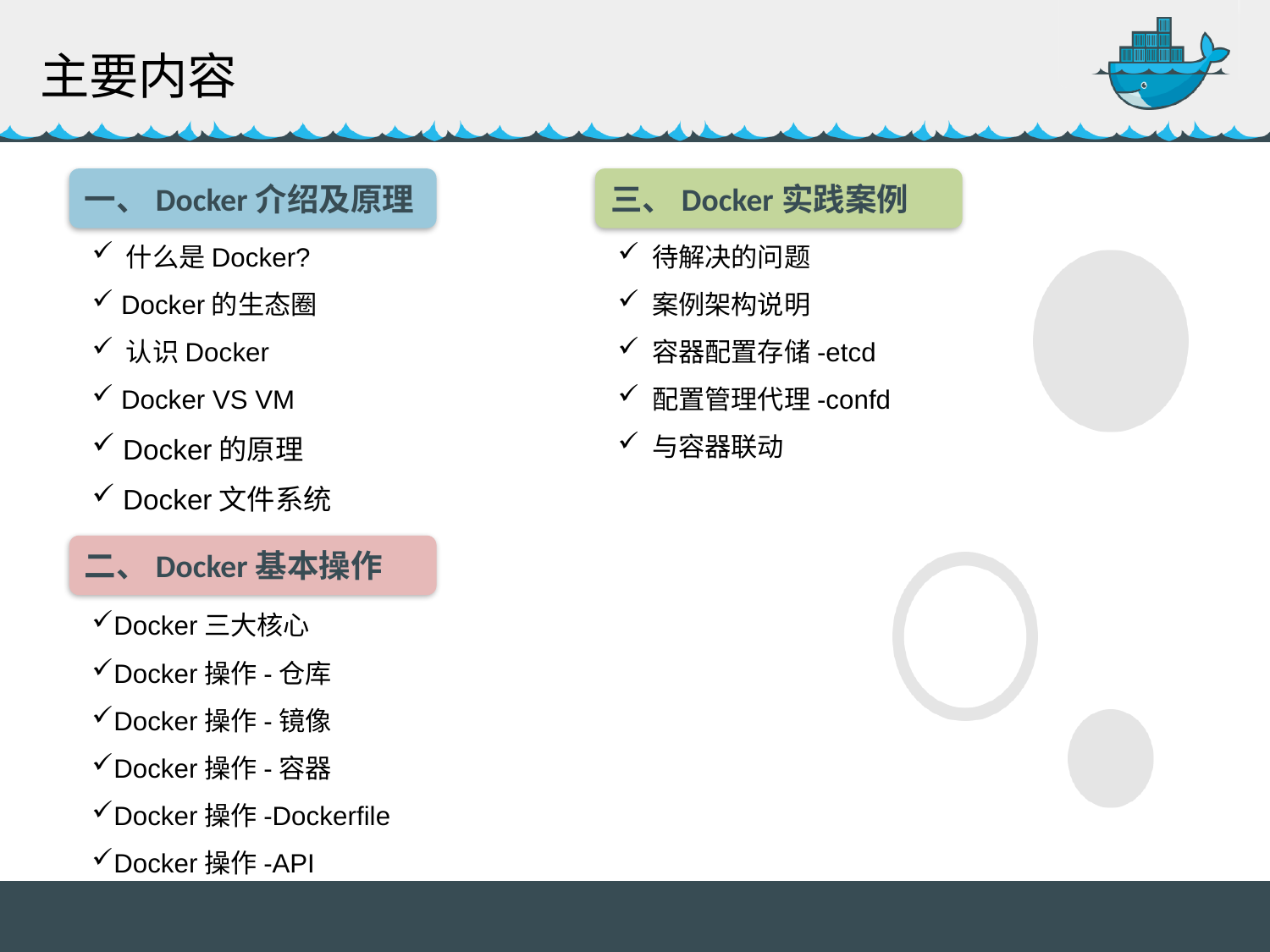

主要内容
一、Docker介绍及原理
三、Docker实践案例
 什么是Docker?
 Docker的生态圈
 认识Docker
 Docker VS VM
 Docker的原理
 Docker文件系统
 待解决的问题
 案例架构说明
 容器配置存储-etcd
 配置管理代理-confd
 与容器联动
二、Docker基本操作
Docker三大核心
Docker操作-仓库
Docker操作-镜像
Docker操作-容器
Docker操作-Dockerfile
Docker操作-API